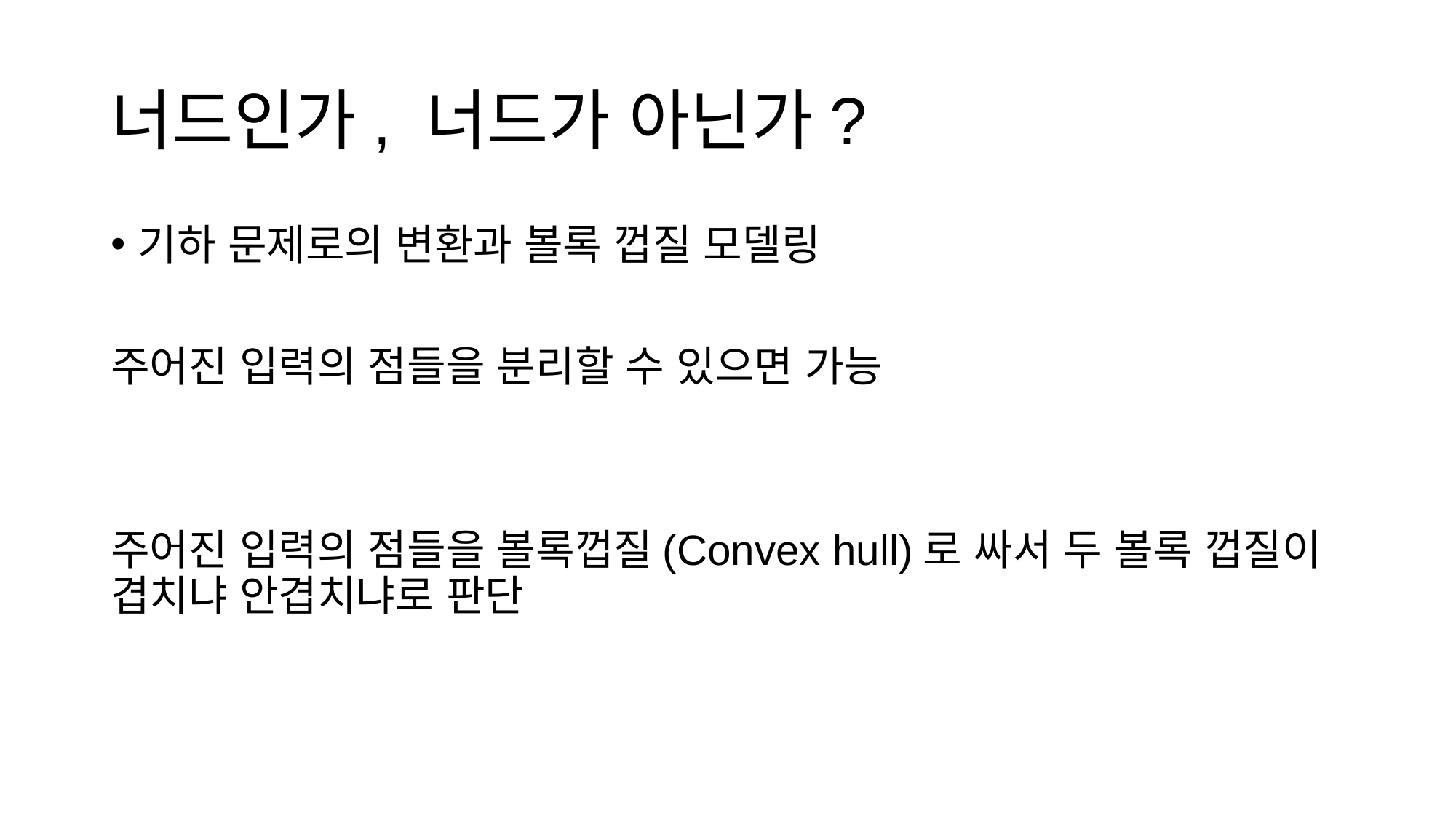

# 너드인가, 너드가 아닌가?
기하 문제로의 변환과 볼록 껍질 모델링

주어진 입력의 점들을 분리할 수 있으면 가능

주어진 입력의 점들을 볼록껍질(Convex hull)로 싸서 두 볼록 껍질이 겹치냐 안겹치냐로 판단